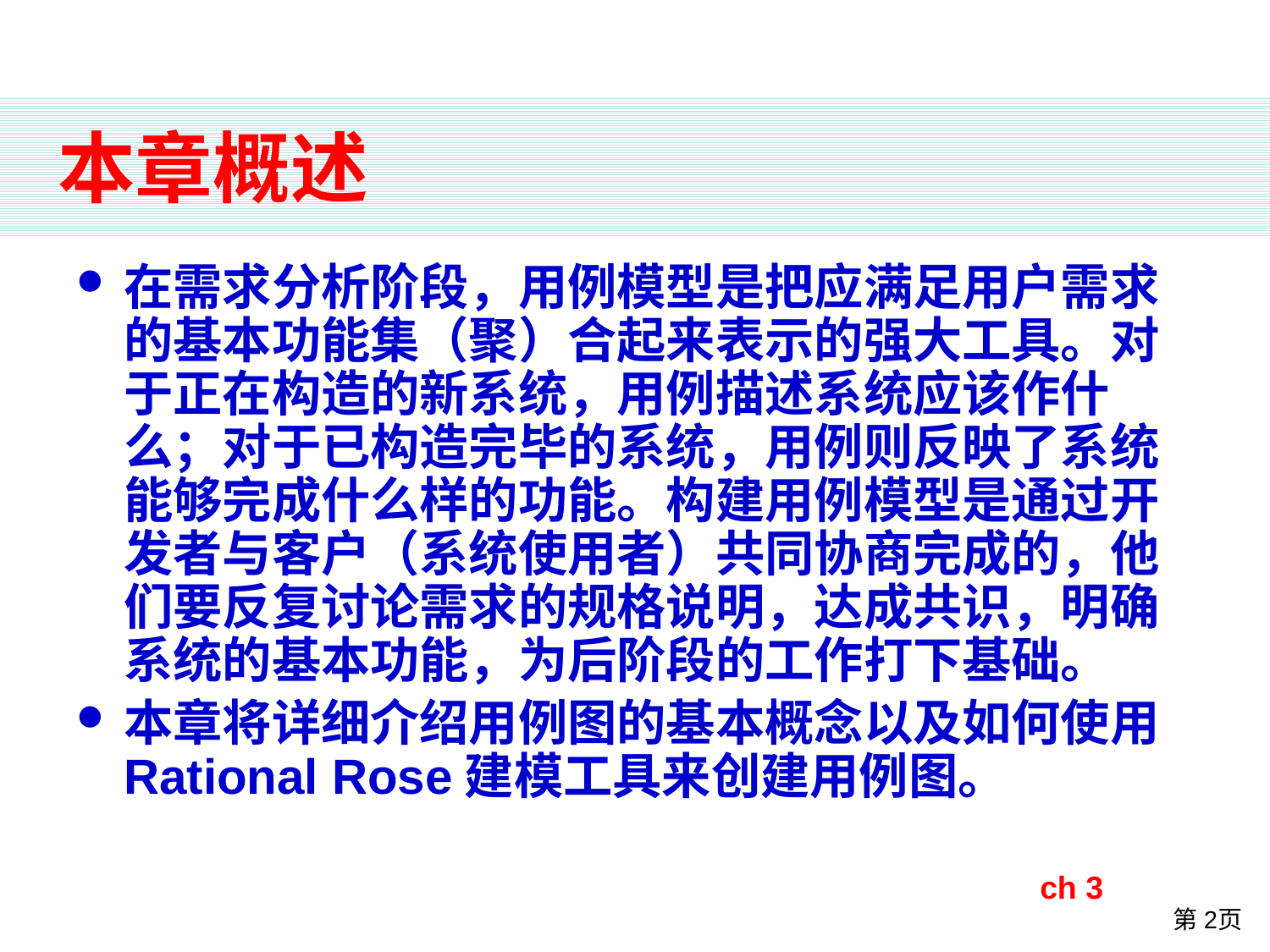

# 本章概述
在需求分析阶段，用例模型是把应满足用户需求的基本功能集（聚）合起来表示的强大工具。对于正在构造的新系统，用例描述系统应该作什么；对于已构造完毕的系统，用例则反映了系统能够完成什么样的功能。构建用例模型是通过开发者与客户（系统使用者）共同协商完成的，他们要反复讨论需求的规格说明，达成共识，明确系统的基本功能，为后阶段的工作打下基础。
本章将详细介绍用例图的基本概念以及如何使用Rational Rose建模工具来创建用例图。
ch 3
第2页